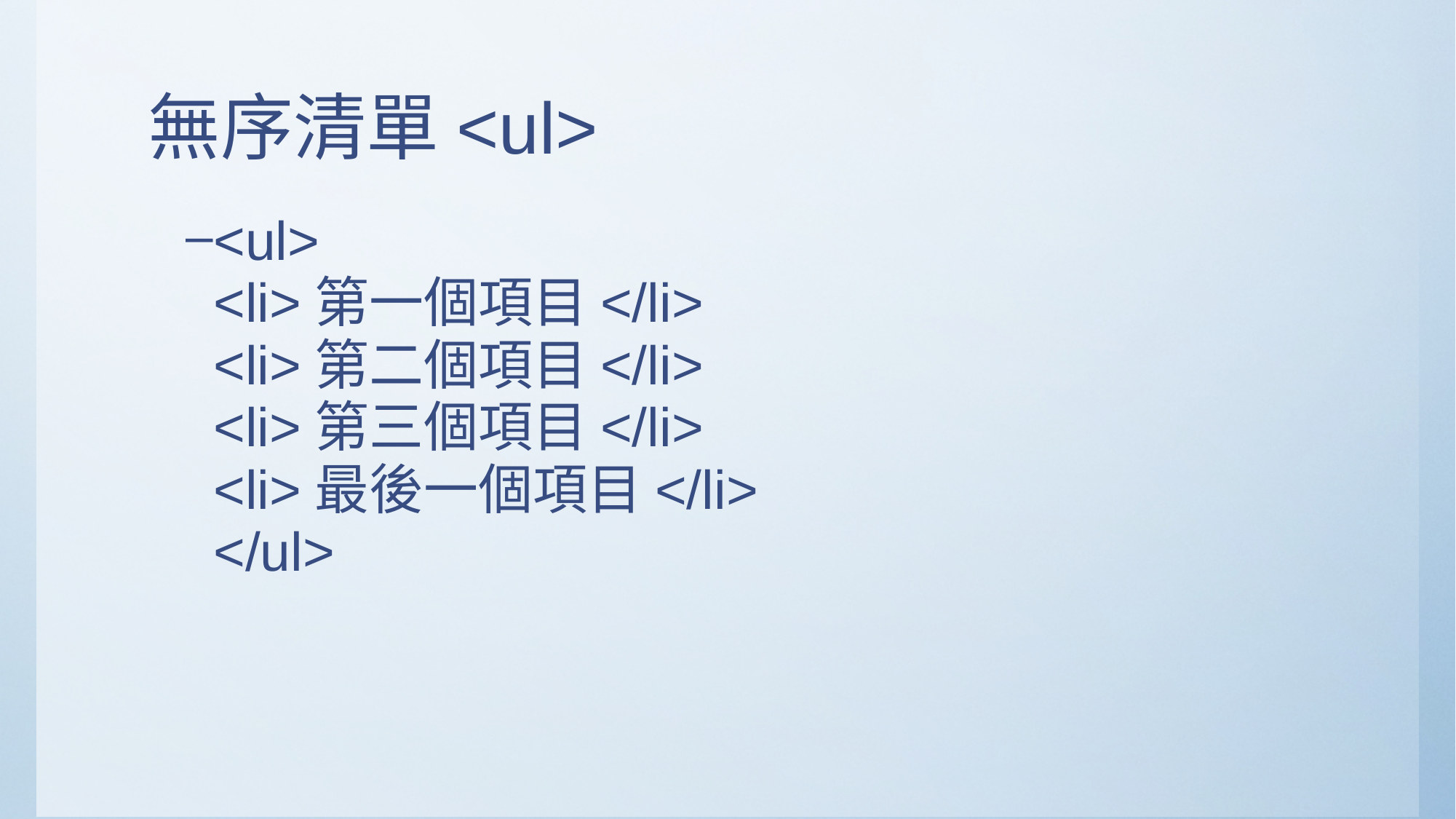

# 無序清單<ul>
<ul>
<li>第一個項目</li>
<li>第二個項目</li>
<li>第三個項目</li>
<li>最後一個項目</li>
</ul>